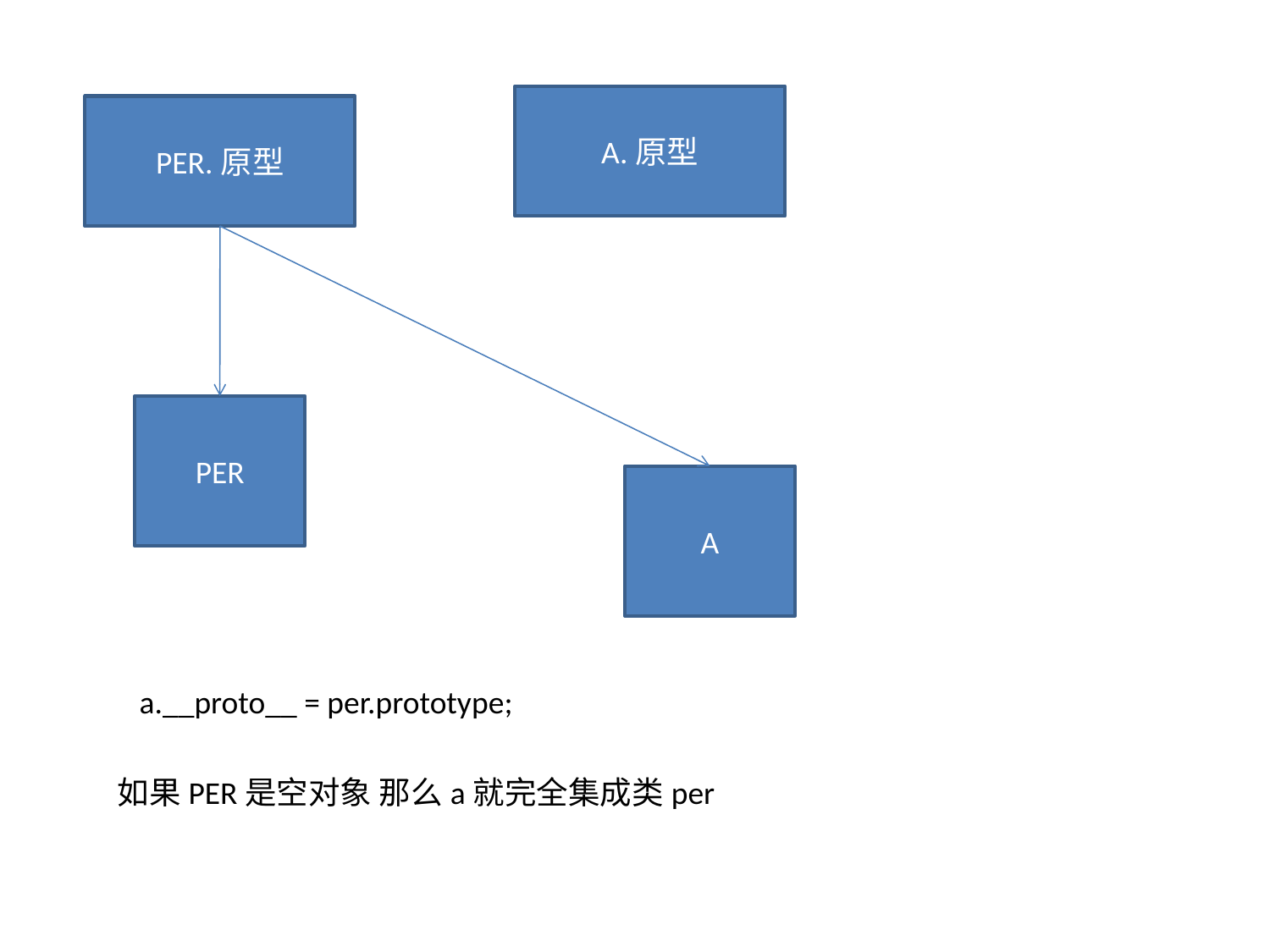

A.原型
PER.原型
PER
A
a.__proto__ = per.prototype;
如果PER是空对象 那么a就完全集成类per